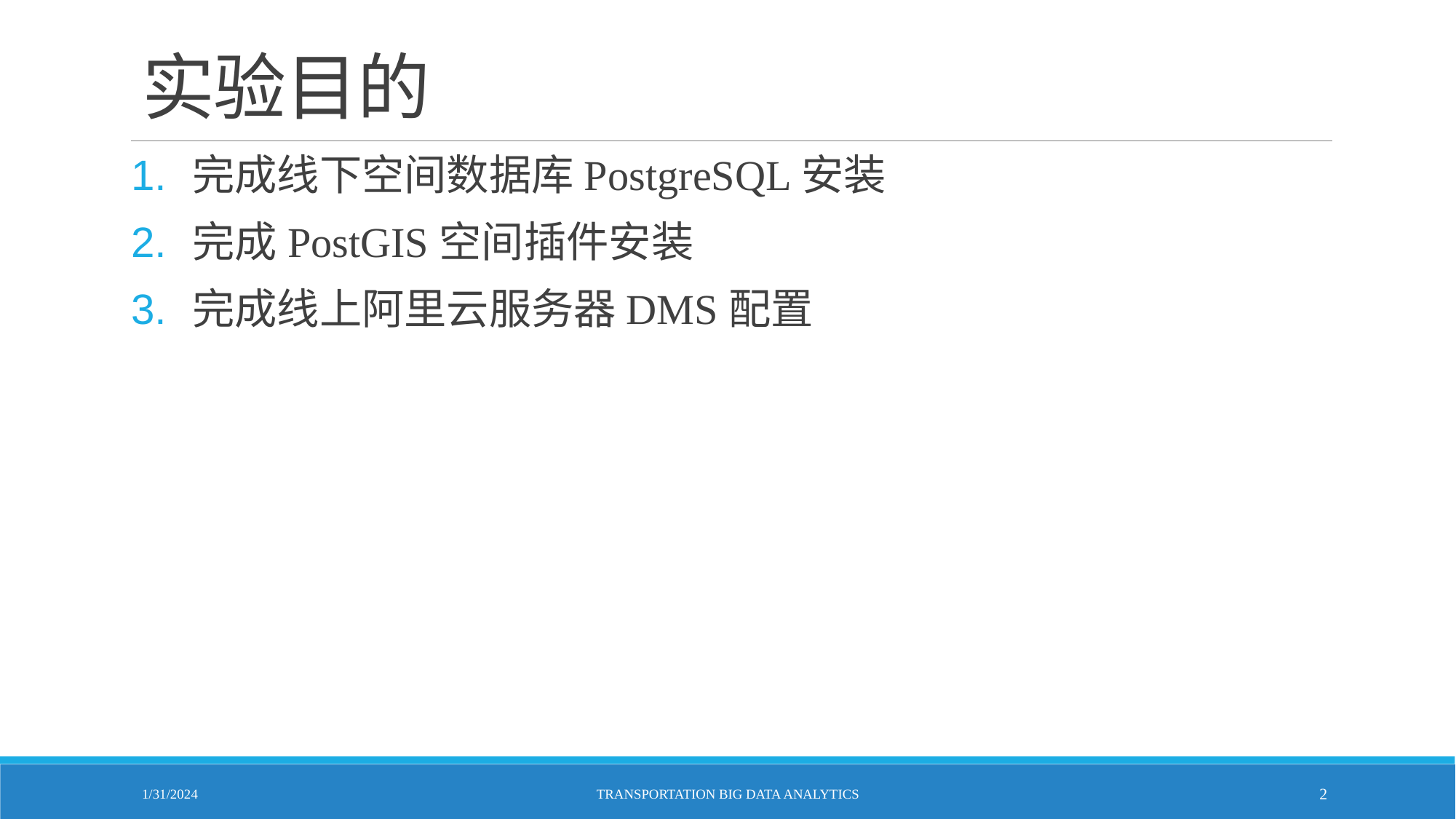

# 实验目的
完成线下空间数据库PostgreSQL安装
完成PostGIS空间插件安装
完成线上阿里云服务器DMS配置

1/31/2024
Transportation Big Data Analytics
2